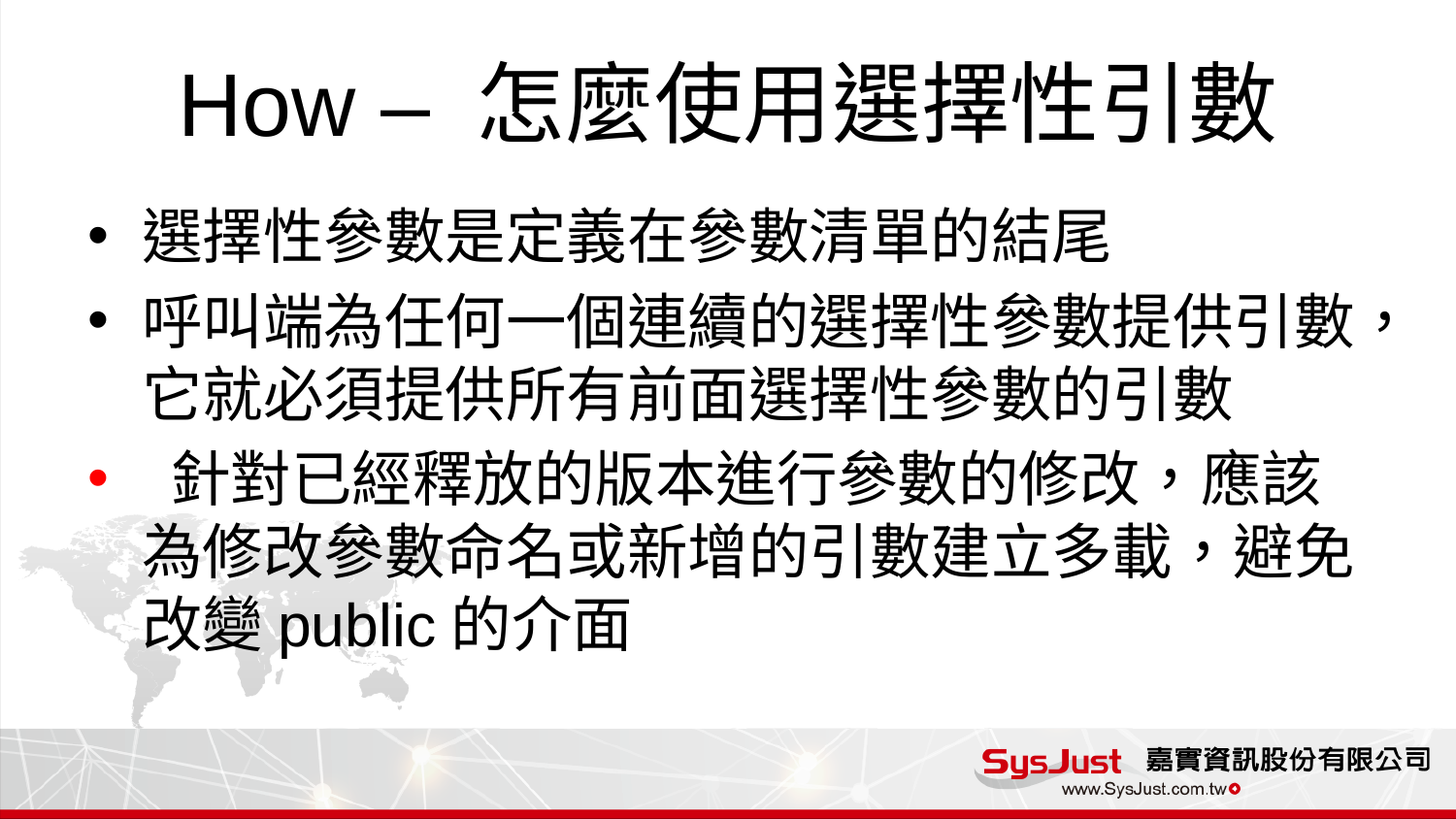

# How – 怎麼使用選擇性引數
選擇性參數是定義在參數清單的結尾
呼叫端為任何一個連續的選擇性參數提供引數，它就必須提供所有前面選擇性參數的引數
 針對已經釋放的版本進行參數的修改，應該為修改參數命名或新增的引數建立多載，避免改變public的介面